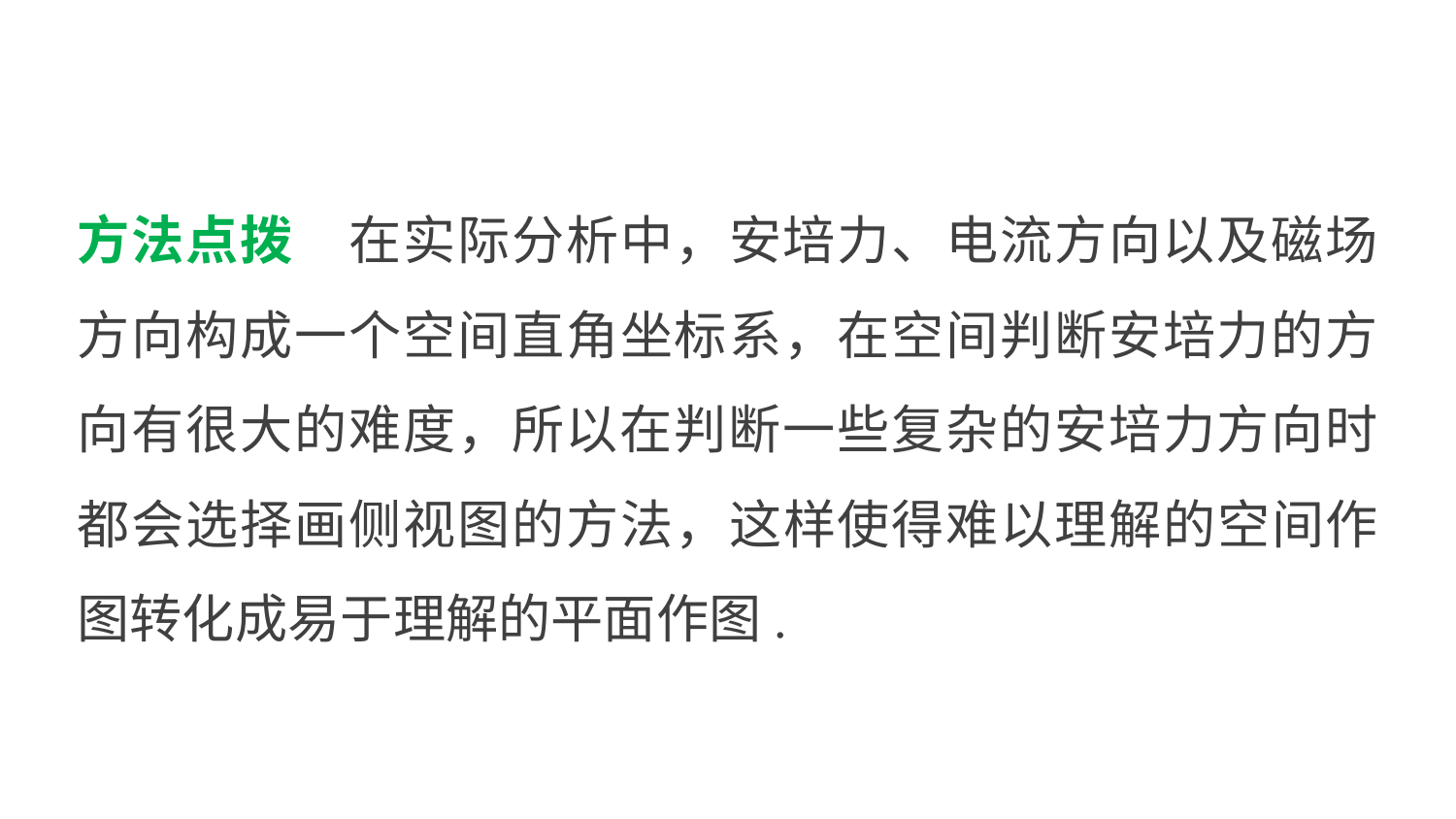

方法点拨　在实际分析中，安培力、电流方向以及磁场方向构成一个空间直角坐标系，在空间判断安培力的方向有很大的难度，所以在判断一些复杂的安培力方向时都会选择画侧视图的方法，这样使得难以理解的空间作图转化成易于理解的平面作图.